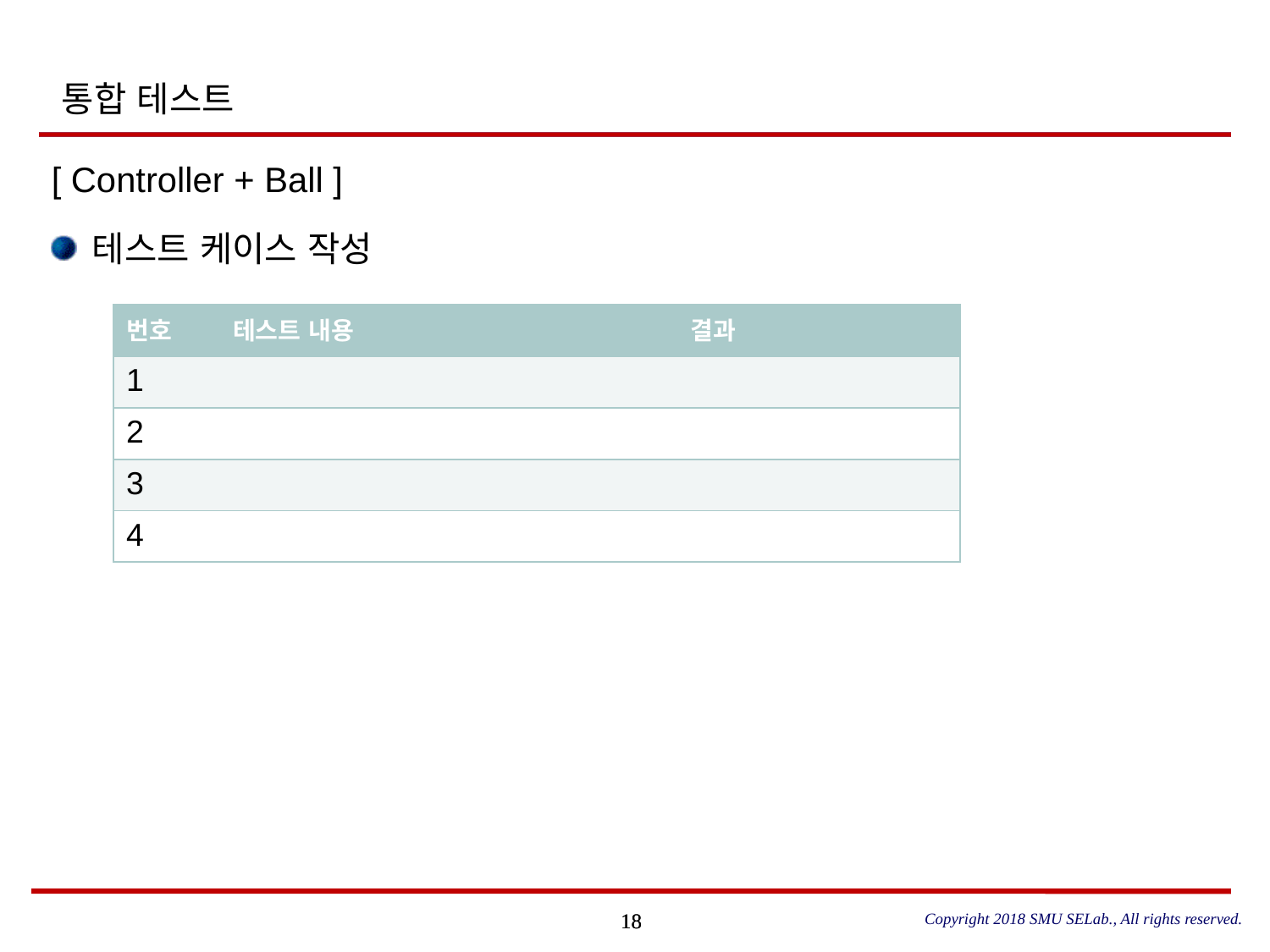

# 통합 테스트
[ Controller + Ball ]
테스트 케이스 작성

| 번호 | 테스트 내용 | 결과 |
| --- | --- | --- |
| 1 |  |  |
| 2 |  |  |
| 3 |  |  |
| 4 |  |  |
Copyright 2018 SMU SELab., All rights reserved.